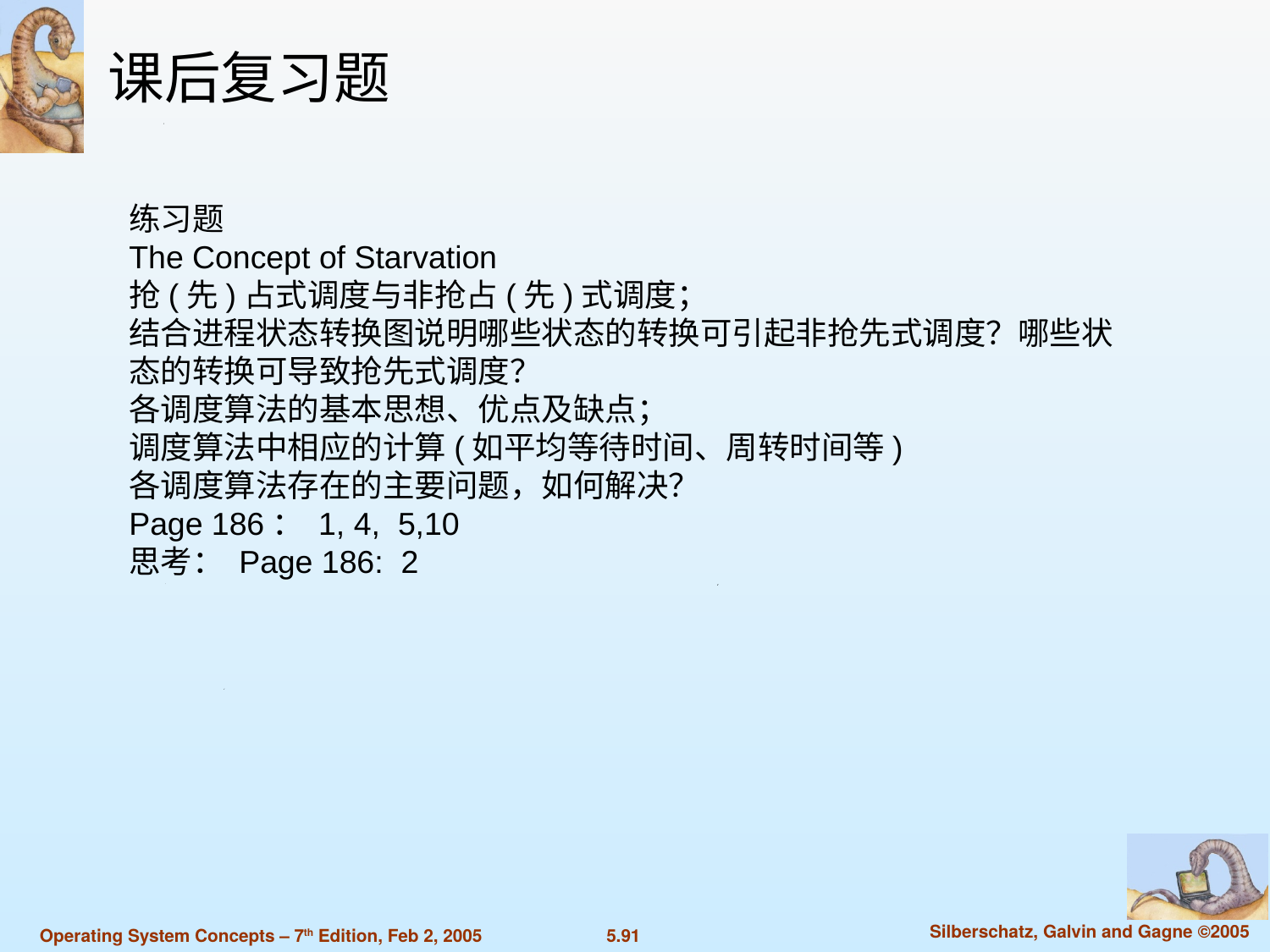

课后复习题
练习题
The Concept of Starvation
抢(先)占式调度与非抢占(先)式调度；
结合进程状态转换图说明哪些状态的转换可引起非抢先式调度？哪些状态的转换可导致抢先式调度？
各调度算法的基本思想、优点及缺点；
调度算法中相应的计算(如平均等待时间、周转时间等)
各调度算法存在的主要问题，如何解决？
Page 186： 1, 4,  5,10
思考： Page 186:  2